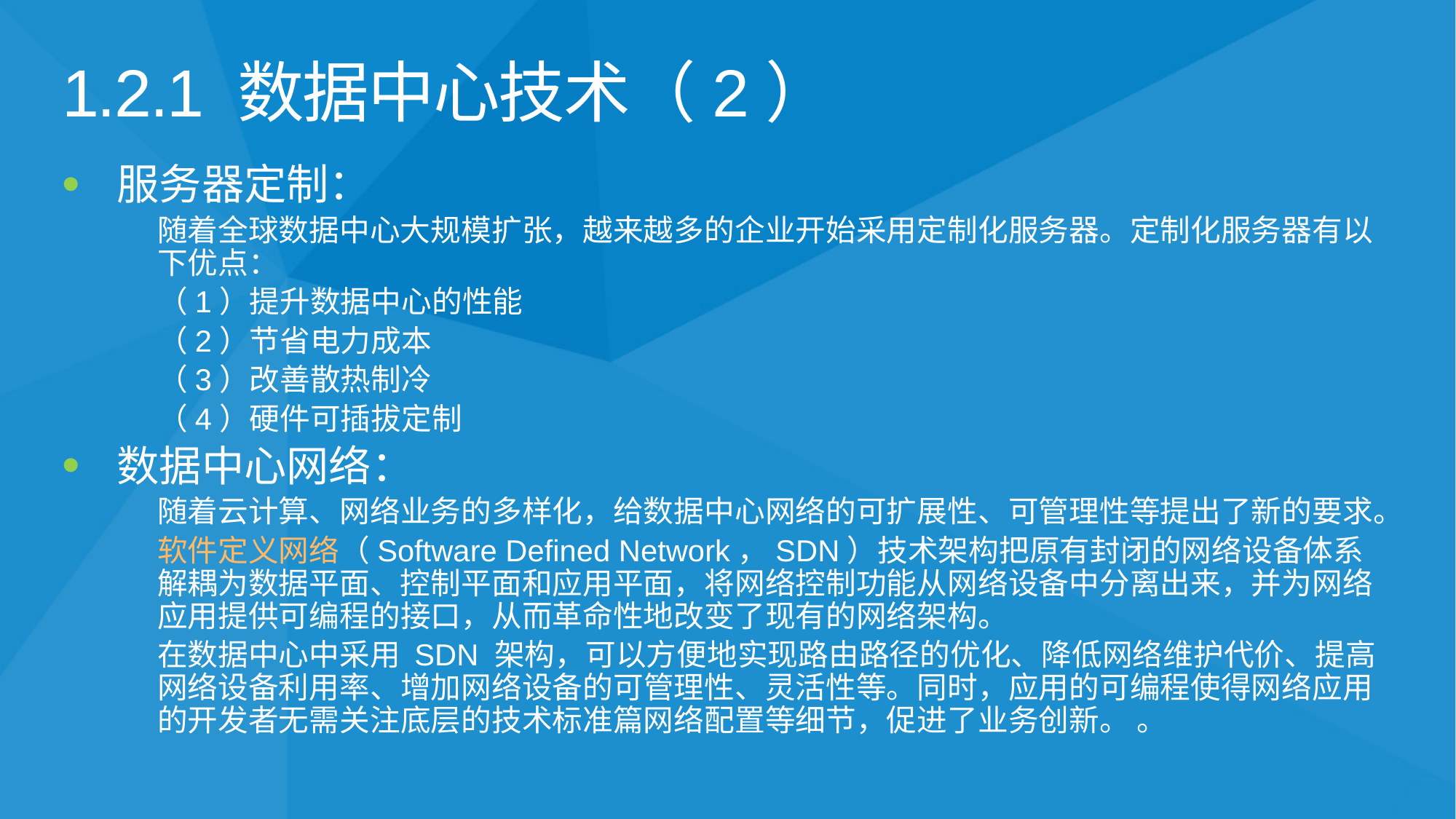

# 1.2.1 数据中心技术（2）
服务器定制：
随着全球数据中心大规模扩张，越来越多的企业开始采用定制化服务器。定制化服务器有以下优点：
（1）提升数据中心的性能
（2）节省电力成本
（3）改善散热制冷
（4）硬件可插拔定制
数据中心网络：
随着云计算、网络业务的多样化，给数据中心网络的可扩展性、可管理性等提出了新的要求。
软件定义网络（Software Defined Network，SDN）技术架构把原有封闭的网络设备体系解耦为数据平面、控制平面和应用平面，将网络控制功能从网络设备中分离出来，并为网络应用提供可编程的接口，从而革命性地改变了现有的网络架构。
在数据中心中采用 SDN 架构，可以方便地实现路由路径的优化、降低网络维护代价、提高网络设备利用率、增加网络设备的可管理性、灵活性等。同时，应用的可编程使得网络应用的开发者无需关注底层的技术标准篇网络配置等细节，促进了业务创新。 。